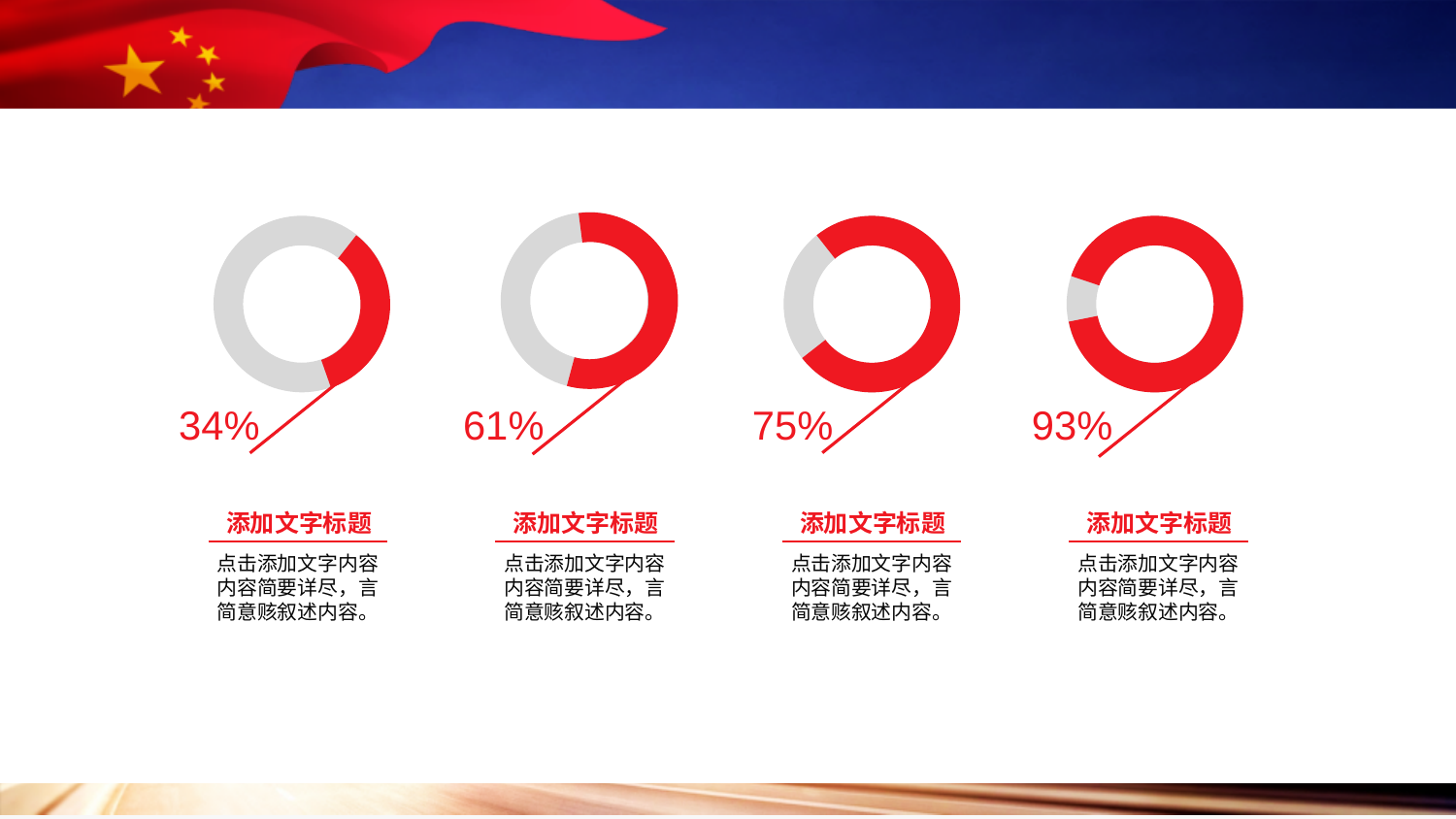

#

34%
61%
75%
93%
添加文字标题
添加文字标题
添加文字标题
添加文字标题
点击添加文字内容
内容简要详尽，言
简意赅叙述内容。
点击添加文字内容
内容简要详尽，言
简意赅叙述内容。
点击添加文字内容
内容简要详尽，言
简意赅叙述内容。
点击添加文字内容
内容简要详尽，言
简意赅叙述内容。